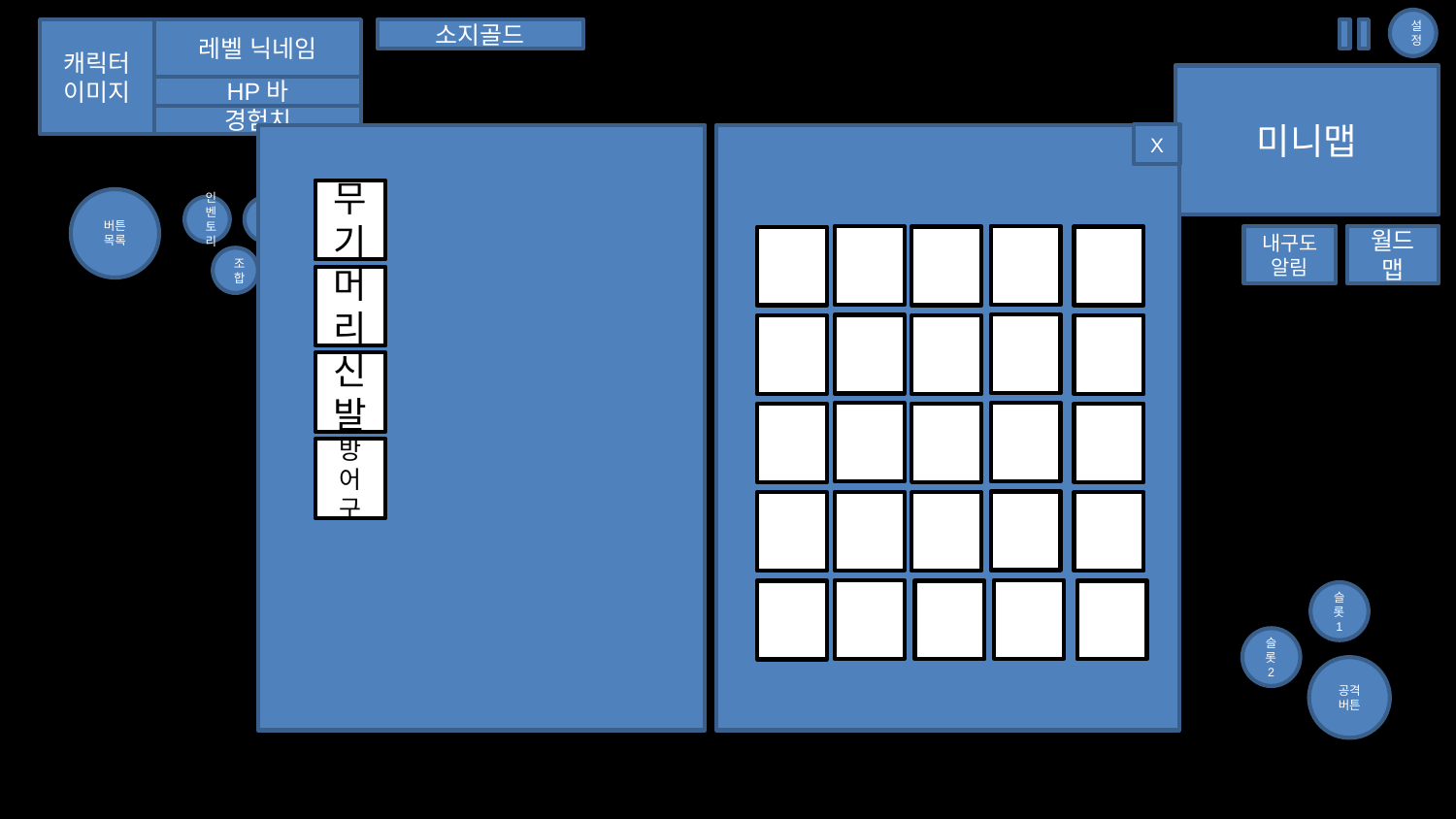

설정
캐릭터 이미지
레벨 닉네임
소지골드

미니맵
HP바
경험치
X

무기
머리
신발
방어구
버튼 목록
인벤토리
퀘스트
스킬

내구도 알림
월드맵

조합
도감

슬롯1
슬롯2
공격
버튼